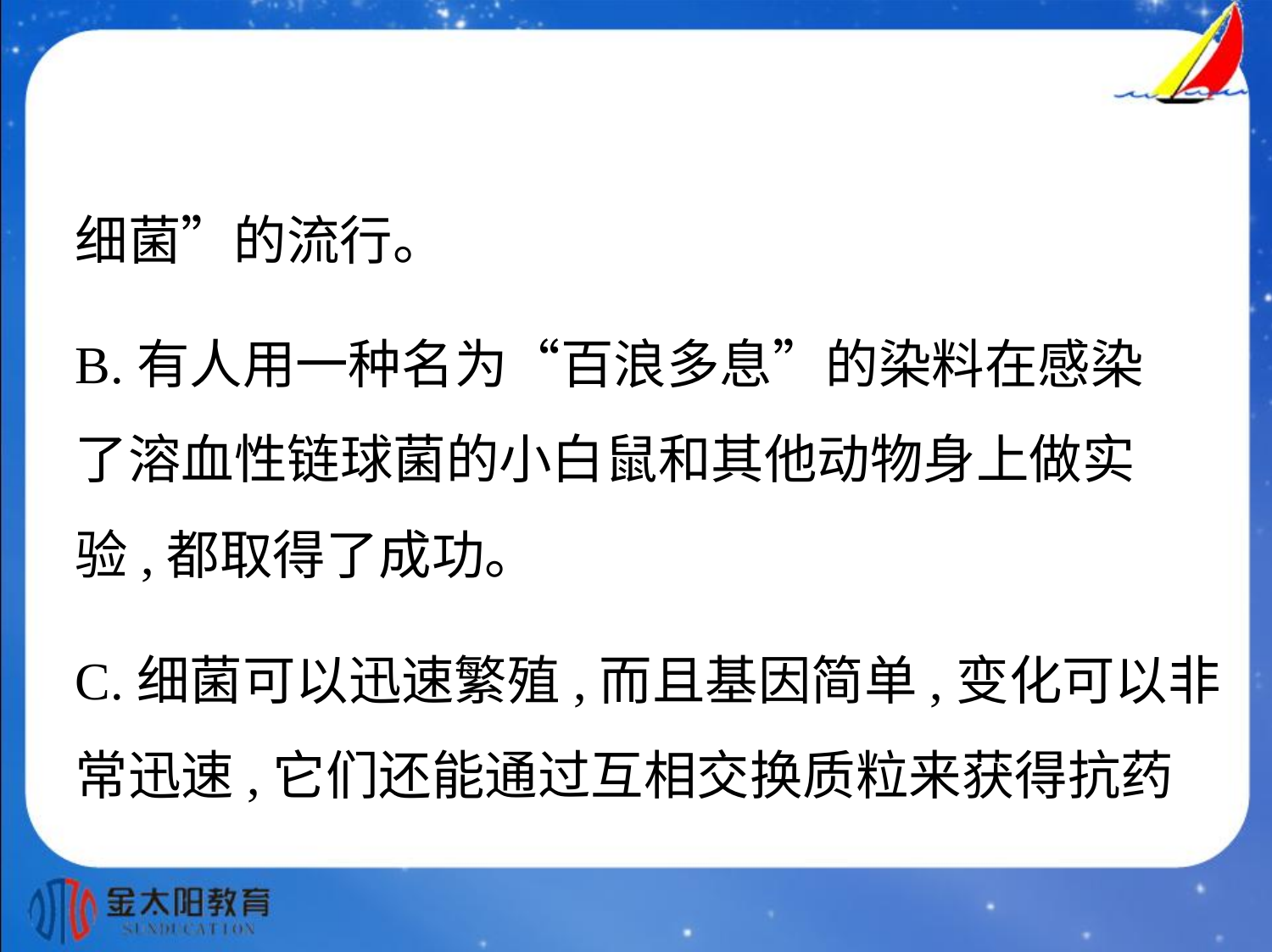

细菌”的流行。
B.有人用一种名为“百浪多息”的染料在感染
了溶血性链球菌的小白鼠和其他动物身上做实
验,都取得了成功。
C.细菌可以迅速繁殖,而且基因简单,变化可以非
常迅速,它们还能通过互相交换质粒来获得抗药